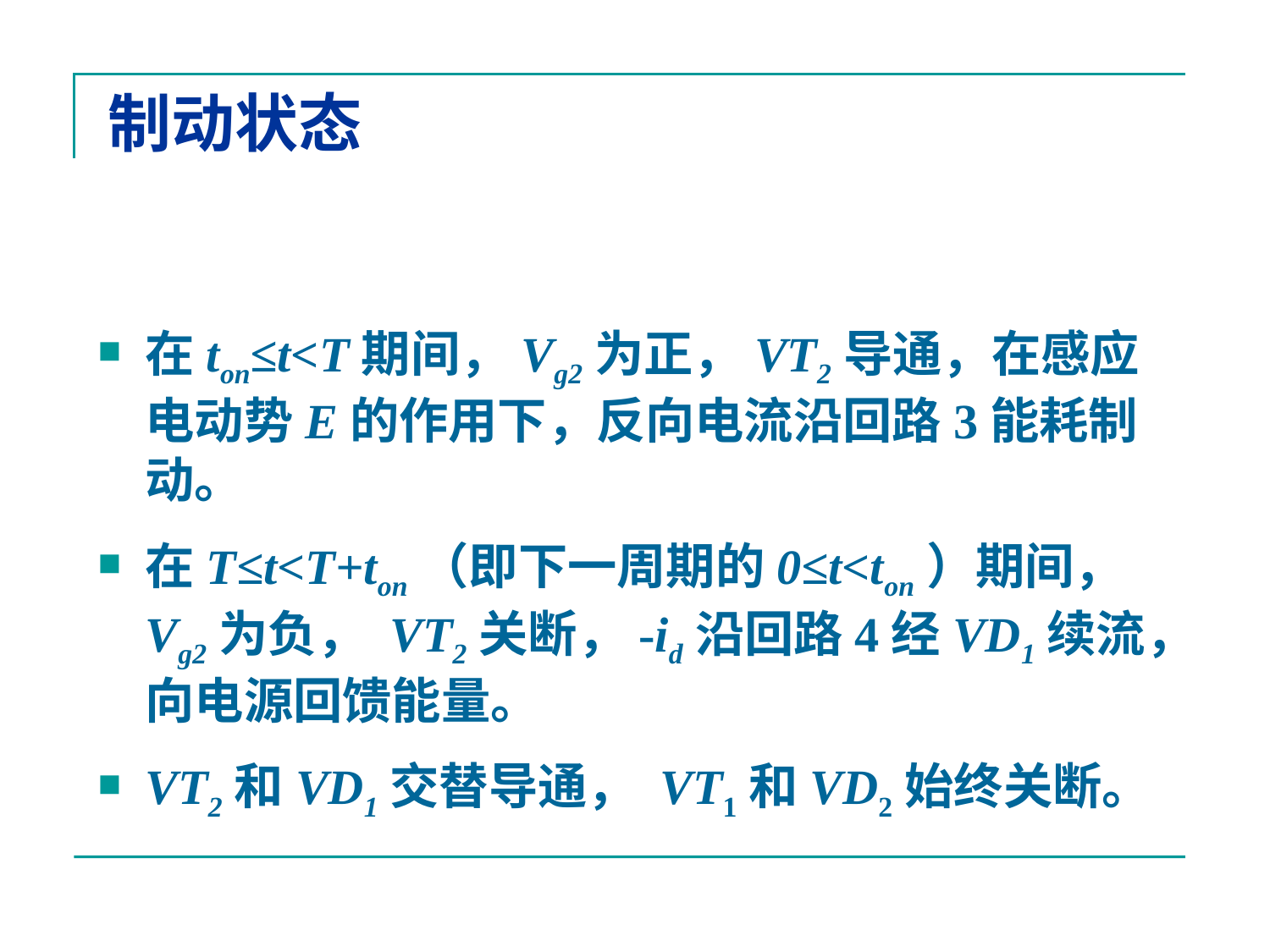

# 制动状态
在ton≤t<T期间，Vg2为正，VT2导通，在感应电动势E的作用下，反向电流沿回路3能耗制动。
在T≤t<T+ton（即下一周期的0≤t<ton）期间，Vg2为负， VT2关断，-id沿回路4经VD1续流，向电源回馈能量。
VT2和VD1交替导通， VT1和VD2始终关断。